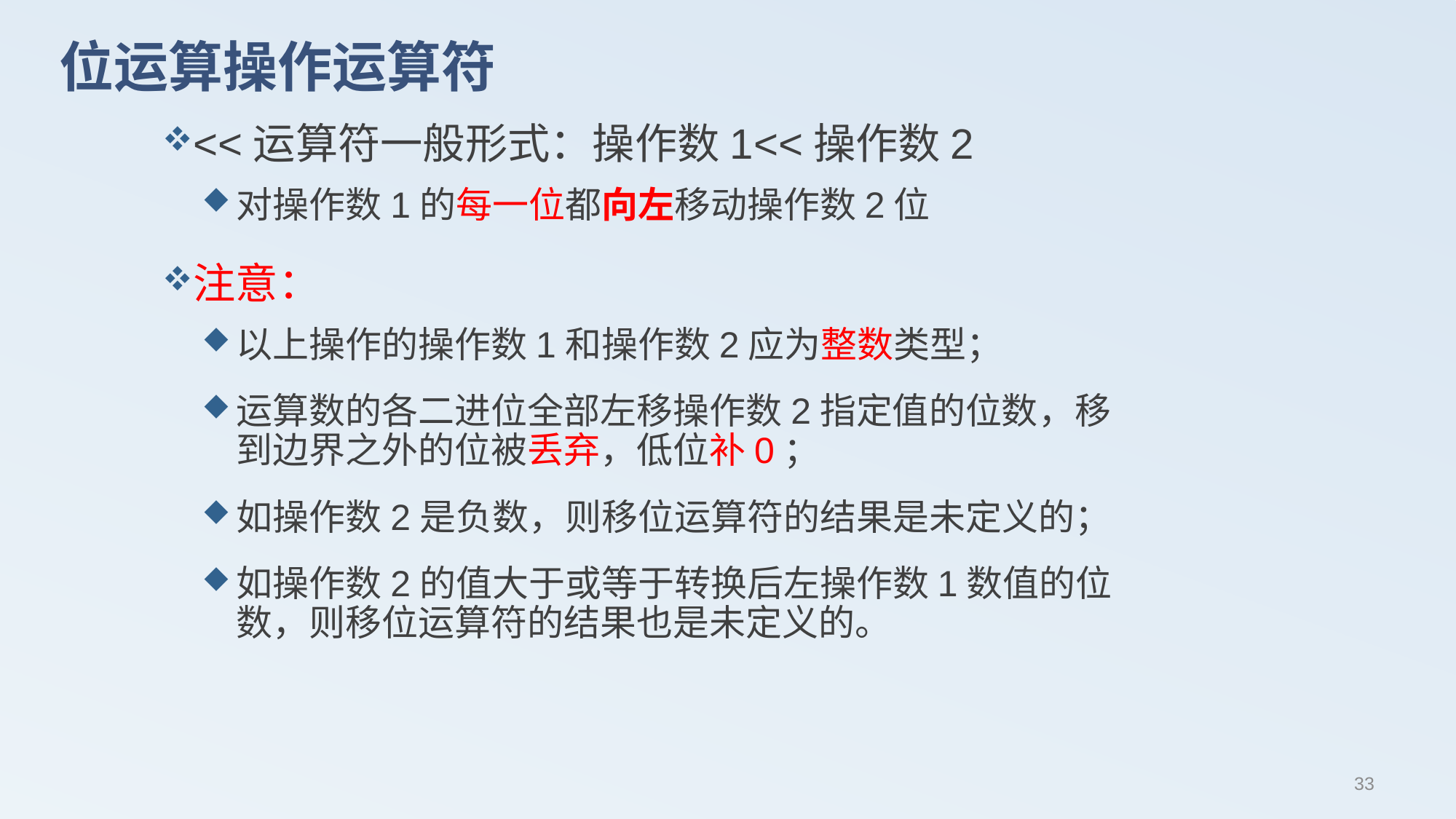

# 位运算操作运算符
<<运算符一般形式：操作数1<<操作数2
对操作数1的每一位都向左移动操作数2位
注意：
以上操作的操作数1和操作数2应为整数类型；
运算数的各二进位全部左移操作数2指定值的位数，移到边界之外的位被丢弃，低位补0；
如操作数2是负数，则移位运算符的结果是未定义的；
如操作数2的值大于或等于转换后左操作数1数值的位数，则移位运算符的结果也是未定义的。